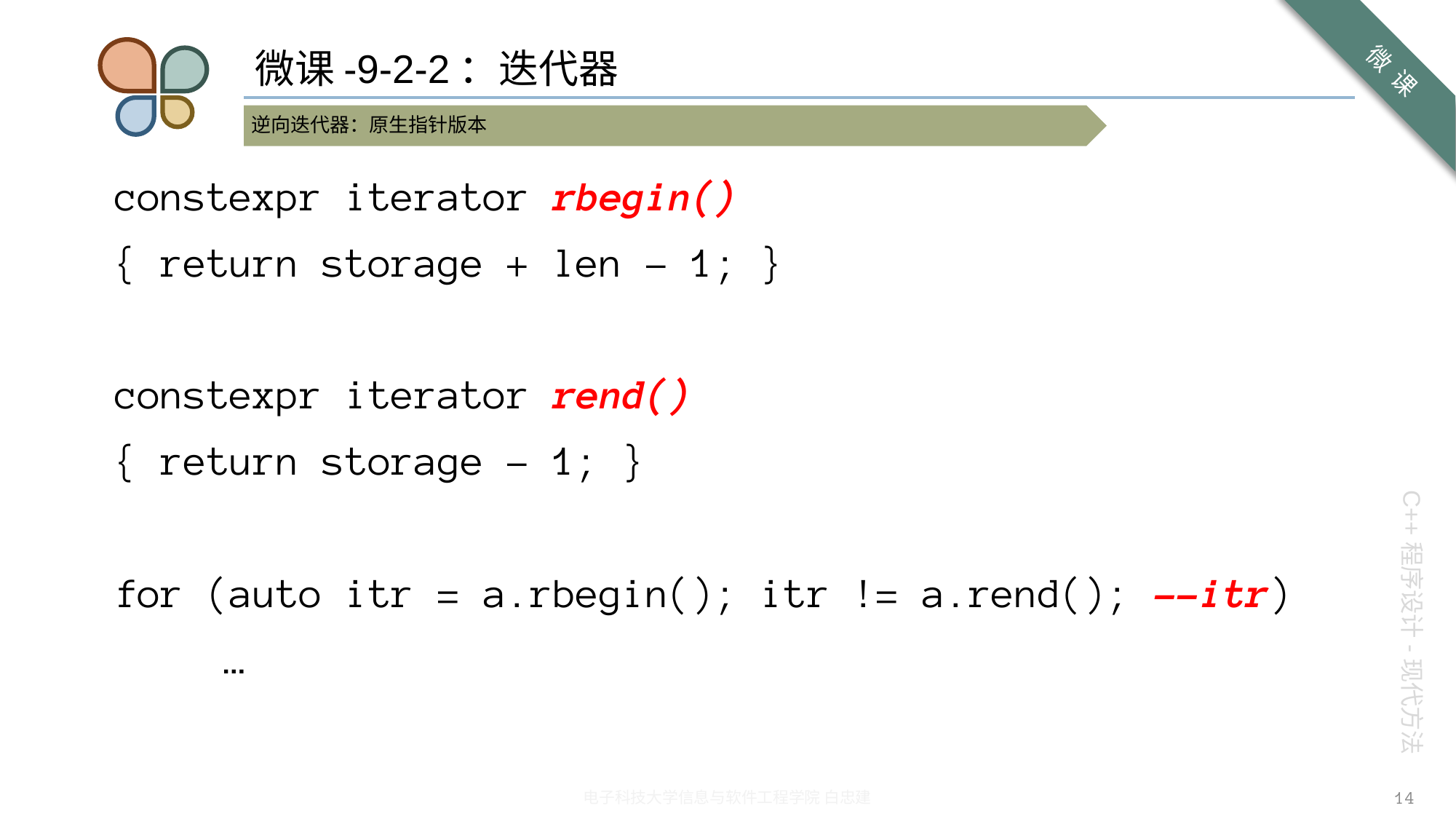

# 微课-9-2-2：迭代器
逆向迭代器：原生指针版本
constexpr iterator rbegin()
{ return storage + len - 1; }

constexpr iterator rend()
{ return storage - 1; }

for (auto itr = a.rbegin(); itr != a.rend(); --itr)
	…

14